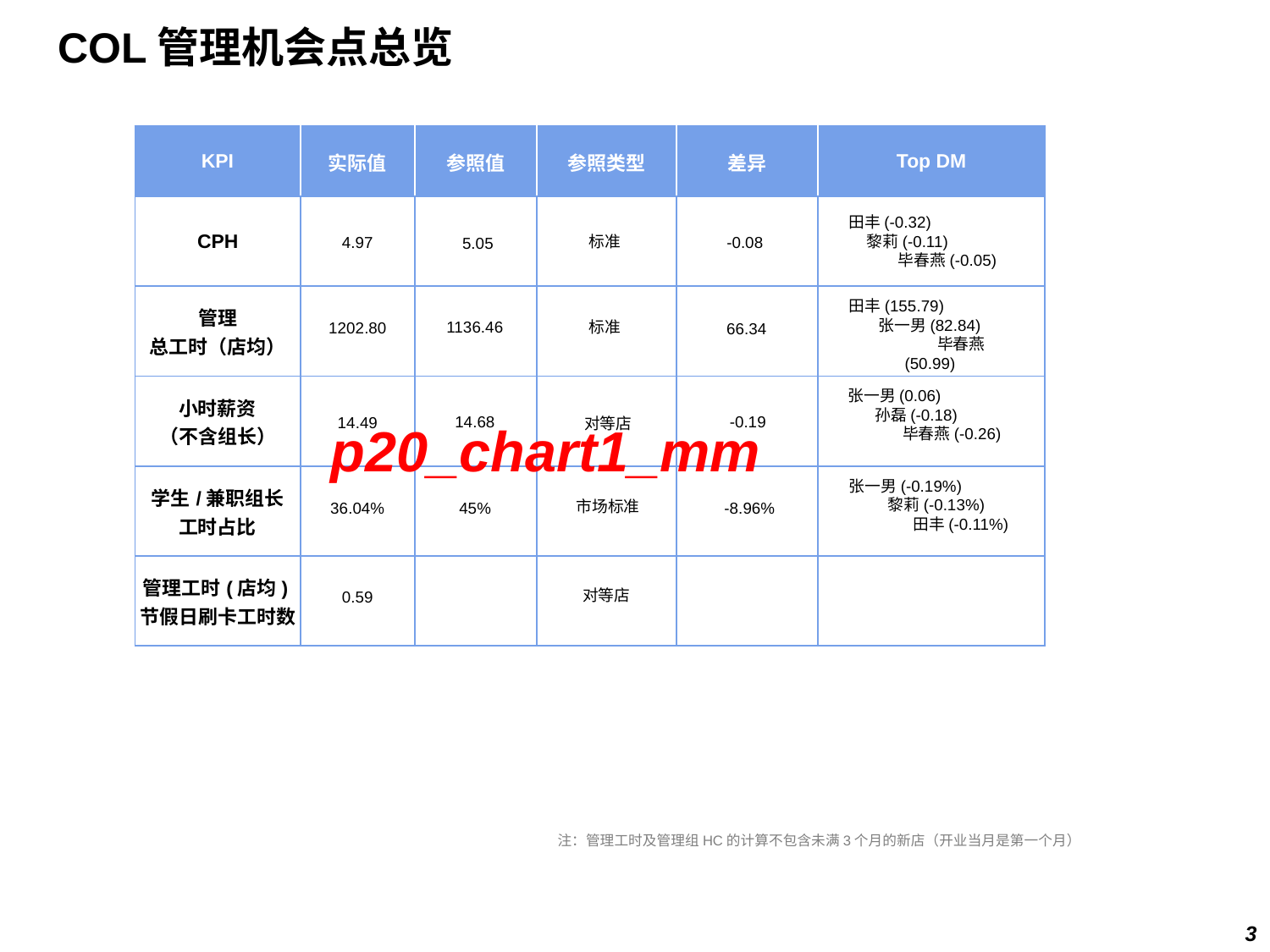

# COL管理机会点总览
| KPI | 实际值 | 参照值 | 参照类型 | 差异 | Top DM |
| --- | --- | --- | --- | --- | --- |
| CPH |  |  |  |  |  |
| 管理 总工时（店均） |  |  |  |  |  |
| 小时薪资 （不含组长） |  |  |  |  |  |
| 学生/兼职组长 工时占比 |  |  |  |  |  |
| 管理工时(店均)节假日刷卡工时数 |  |  |  |  |  |
田丰(-0.32)                      黎莉(-0.11)                      毕春燕(-0.05)
标准
4.97
-0.08
5.05
田丰(155.79)                      张一男(82.84)                      毕春燕(50.99)
1136.46
标准
1202.80
66.34
张一男(0.06)                      孙磊(-0.18)                      毕春燕(-0.26)
14.68
-0.19
14.49
对等店
p20_chart1_mm
张一男(-0.19%)                    黎莉(-0.13%)                    田丰(-0.11%)
市场标准
36.04%
45%
-8.96%

对等店
0.59

注：管理工时及管理组HC的计算不包含未满3个月的新店（开业当月是第一个月）